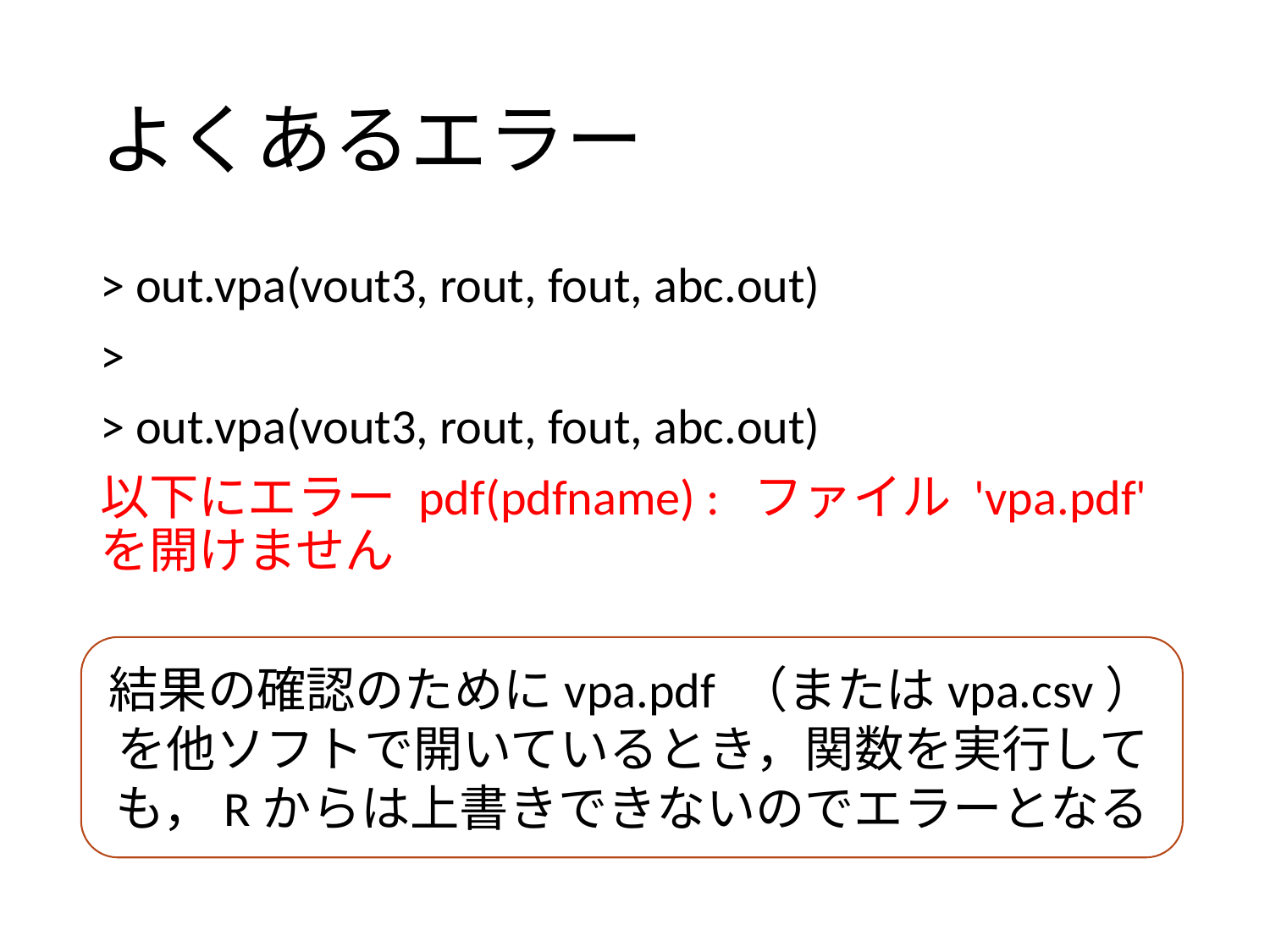

# よくあるエラー
> out.vpa(vout3, rout, fout, abc.out)
>
> out.vpa(vout3, rout, fout, abc.out)
以下にエラー pdf(pdfname) :  ファイル 'vpa.pdf' を開けません
結果の確認のためにvpa.pdf （またはvpa.csv）を他ソフトで開いているとき，関数を実行しても，Rからは上書きできないのでエラーとなる